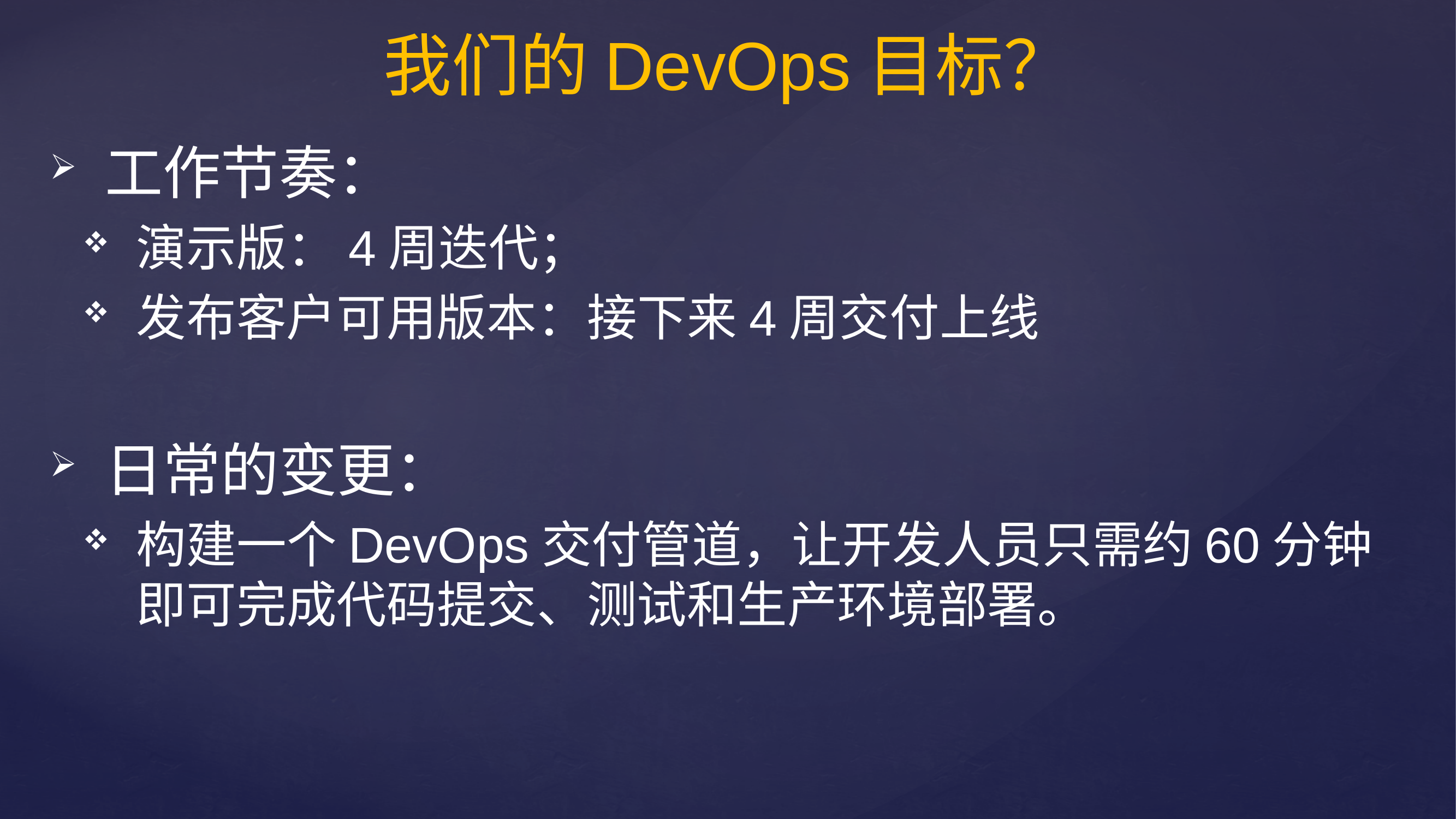

# 我们的DevOps目标？
工作节奏：
演示版：4周迭代；
发布客户可用版本：接下来4周交付上线

日常的变更：
构建一个DevOps交付管道，让开发人员只需约60分钟即可完成代码提交、测试和生产环境部署。